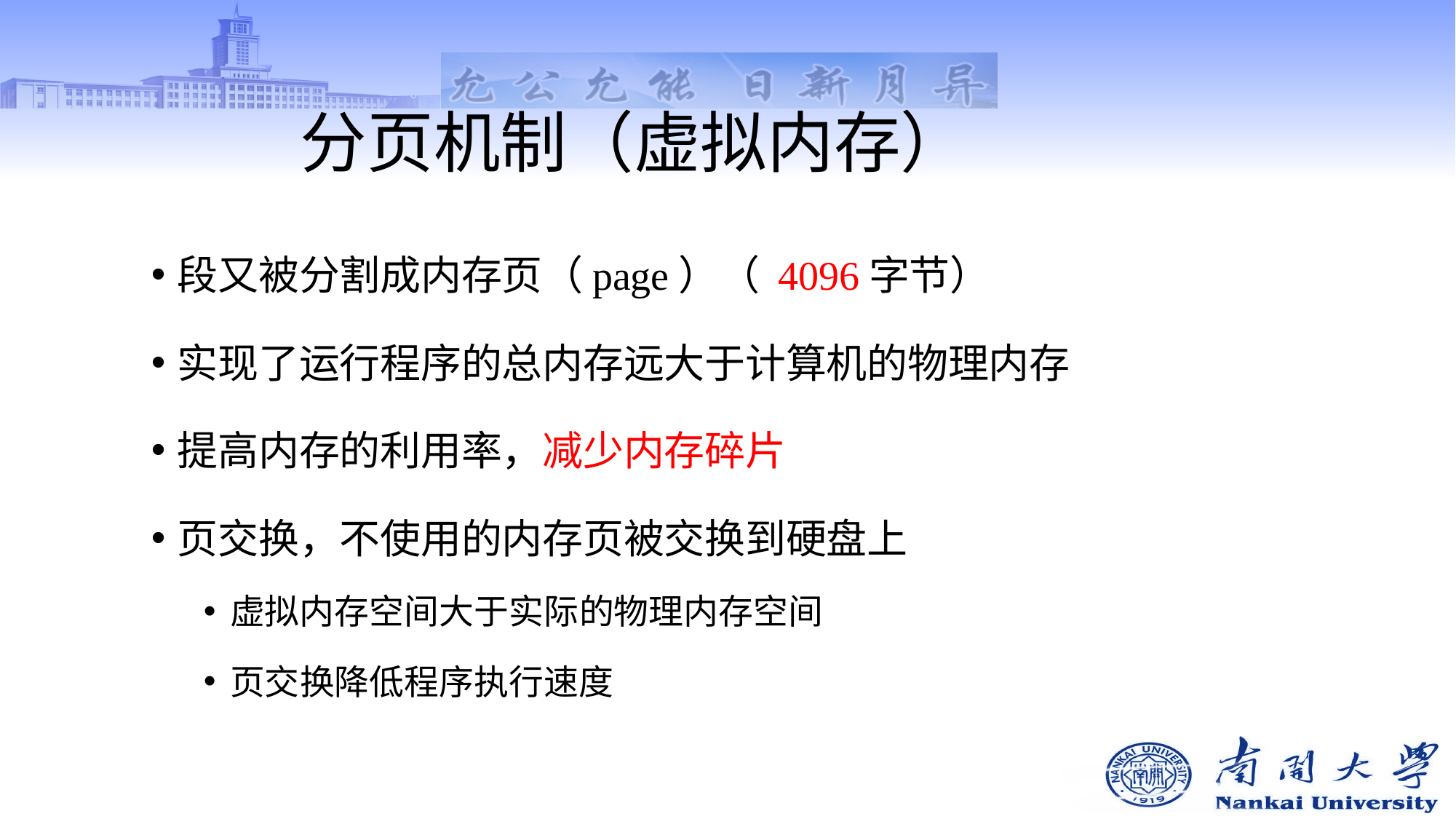

# 分页机制（虚拟内存）
段又被分割成内存页（page）（ 4096字节）
实现了运行程序的总内存远大于计算机的物理内存
提高内存的利用率，减少内存碎片
页交换，不使用的内存页被交换到硬盘上
虚拟内存空间大于实际的物理内存空间
页交换降低程序执行速度